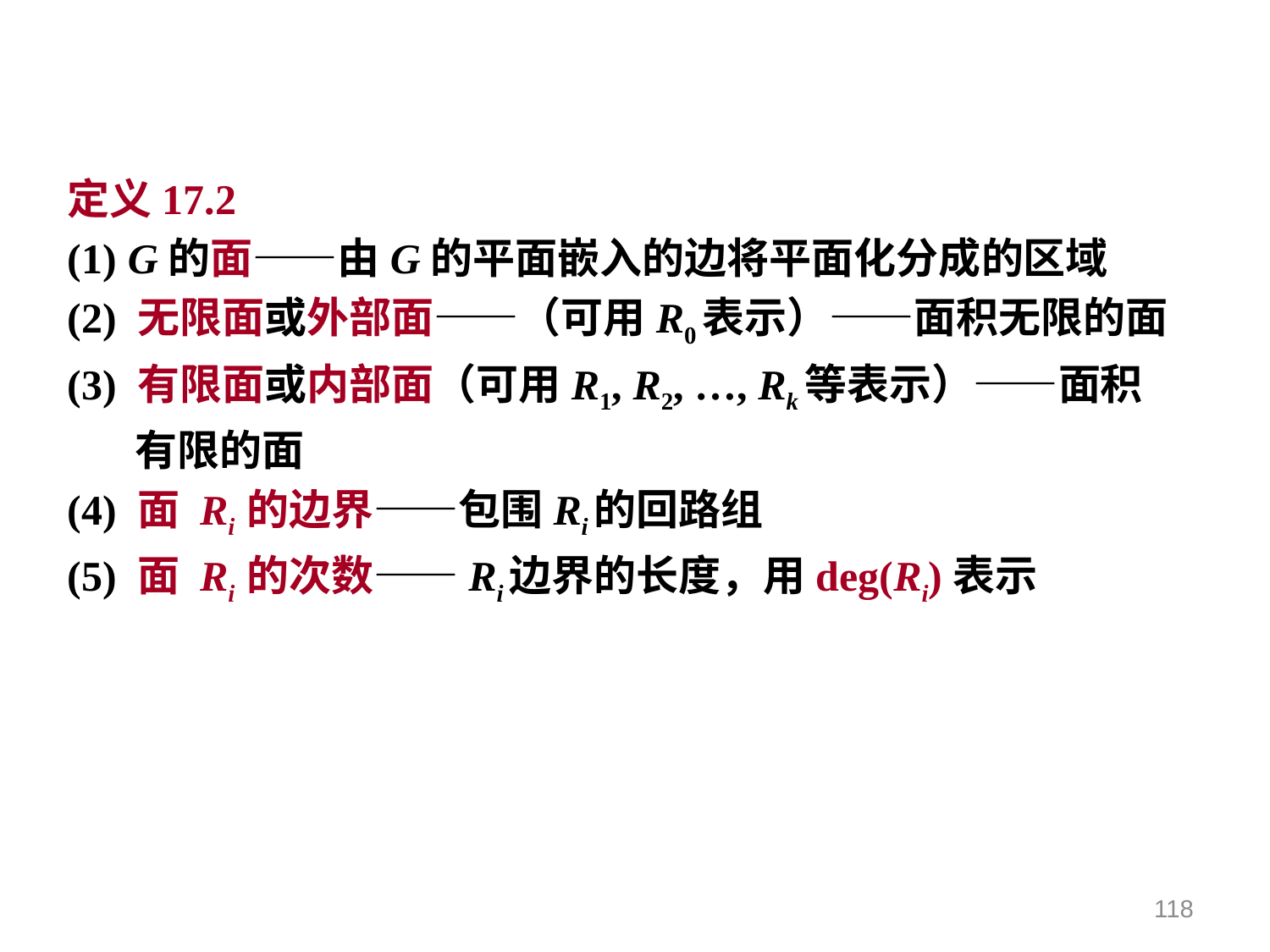

定义17.2
(1) G的面——由G的平面嵌入的边将平面化分成的区域
(2) 无限面或外部面——（可用R0表示）——面积无限的面
(3) 有限面或内部面（可用R1, R2, …, Rk等表示）——面积
      有限的面
(4) 面 Ri 的边界——包围Ri的回路组
(5) 面 Ri 的次数——Ri边界的长度，用deg(Ri)表示
118